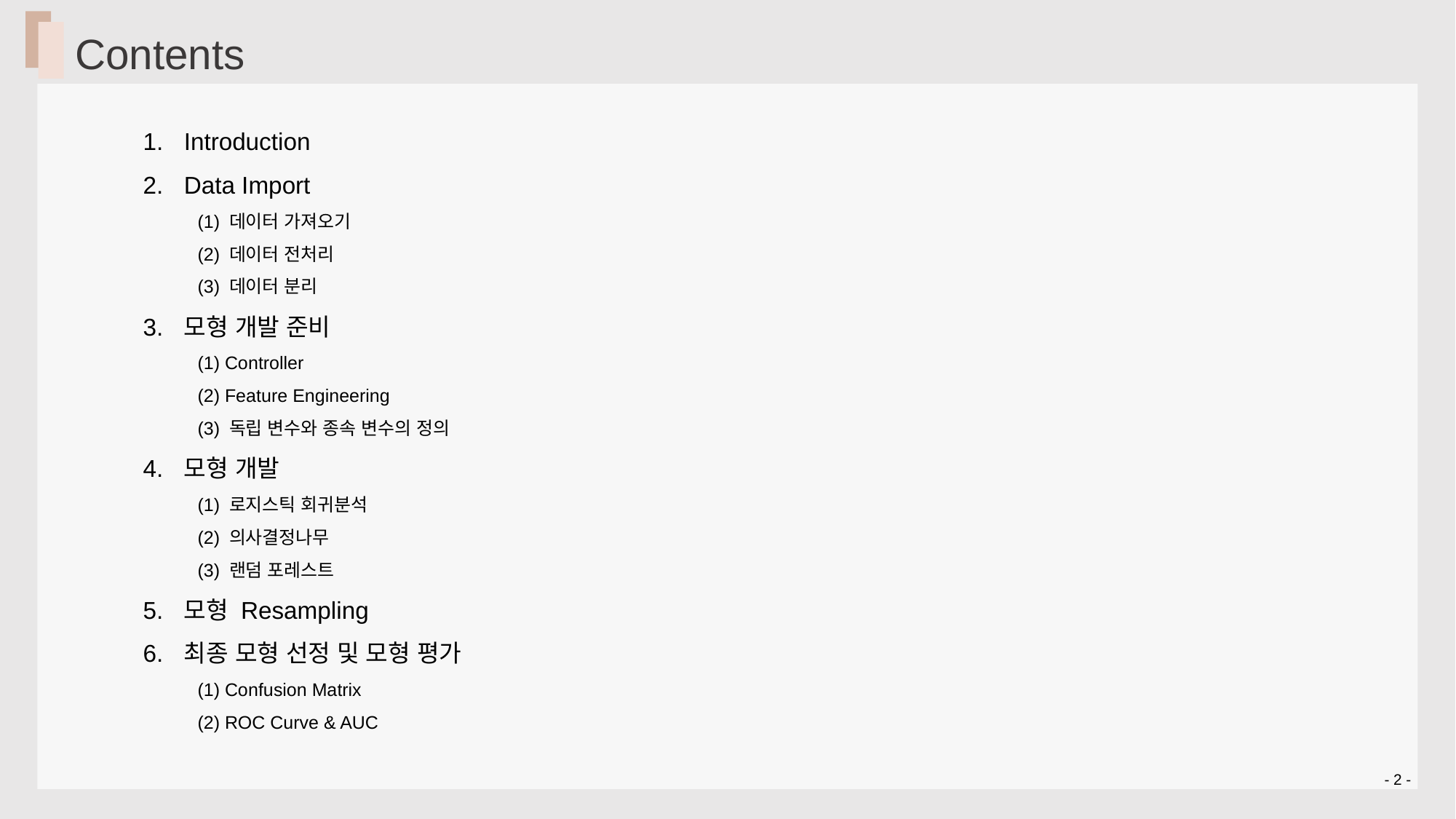

Contents
Introduction
Data Import
(1) 데이터 가져오기
(2) 데이터 전처리
(3) 데이터 분리
모형 개발 준비
(1) Controller
(2) Feature Engineering
(3) 독립 변수와 종속 변수의 정의
모형 개발
(1) 로지스틱 회귀분석
(2) 의사결정나무
(3) 랜덤 포레스트
모형 Resampling
최종 모형 선정 및 모형 평가
(1) Confusion Matrix
(2) ROC Curve & AUC
- 2 -